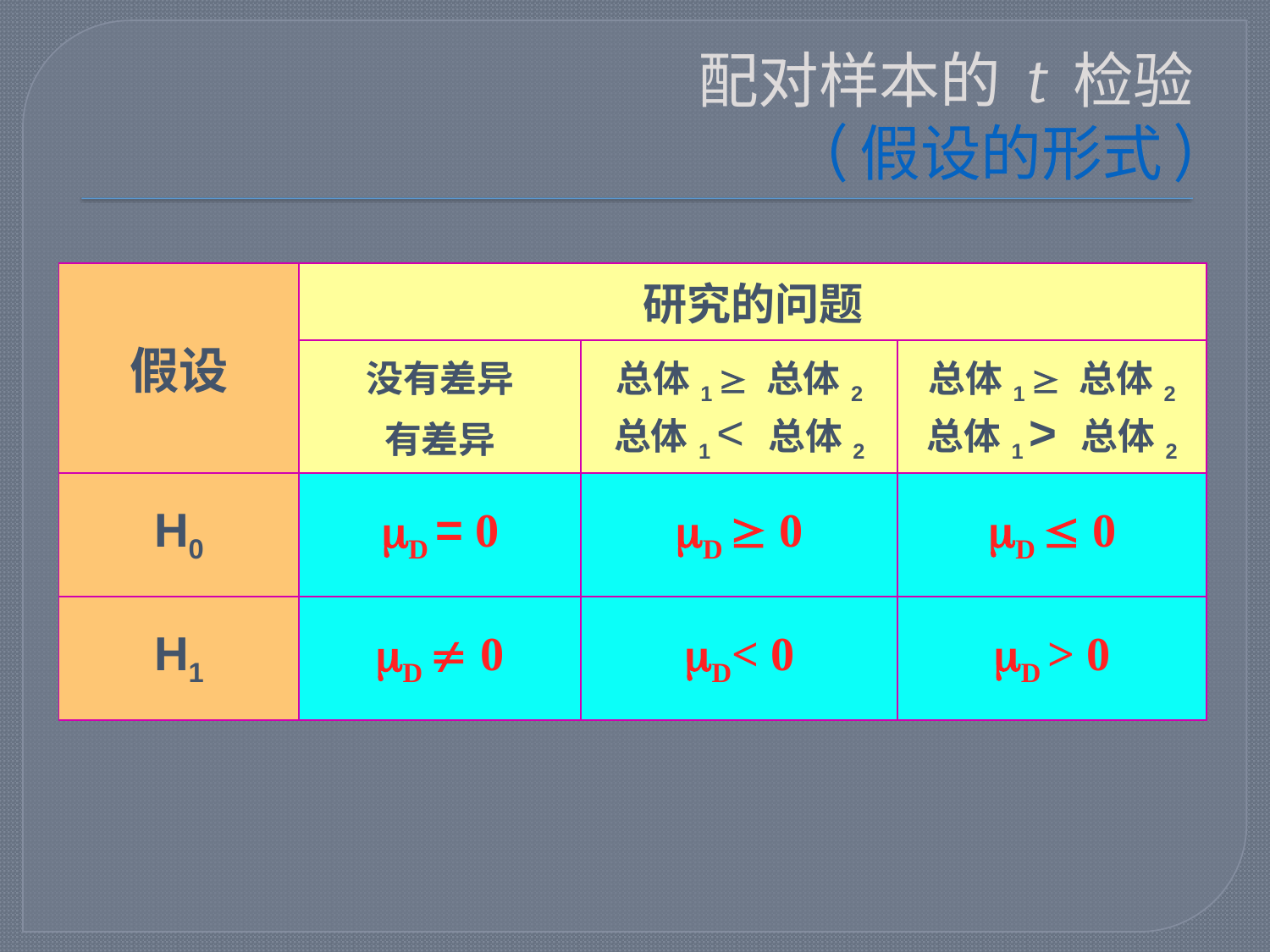

# 配对样本的 t 检验 (假设的形式)
| 假设 | 研究的问题 |  |  |
| --- | --- | --- | --- |
|  | 没有差异 有差异 | 总体1 ≥ 总体2 总体1 < 总体2 | 总体1 ≥ 总体2 总体1 > 总体2 |
| H0 | μD = 0 | μD ≥ 0 | μD ≤ 0 |
| H1 | μD ≠ 0 | μD< 0 | μD > 0 |